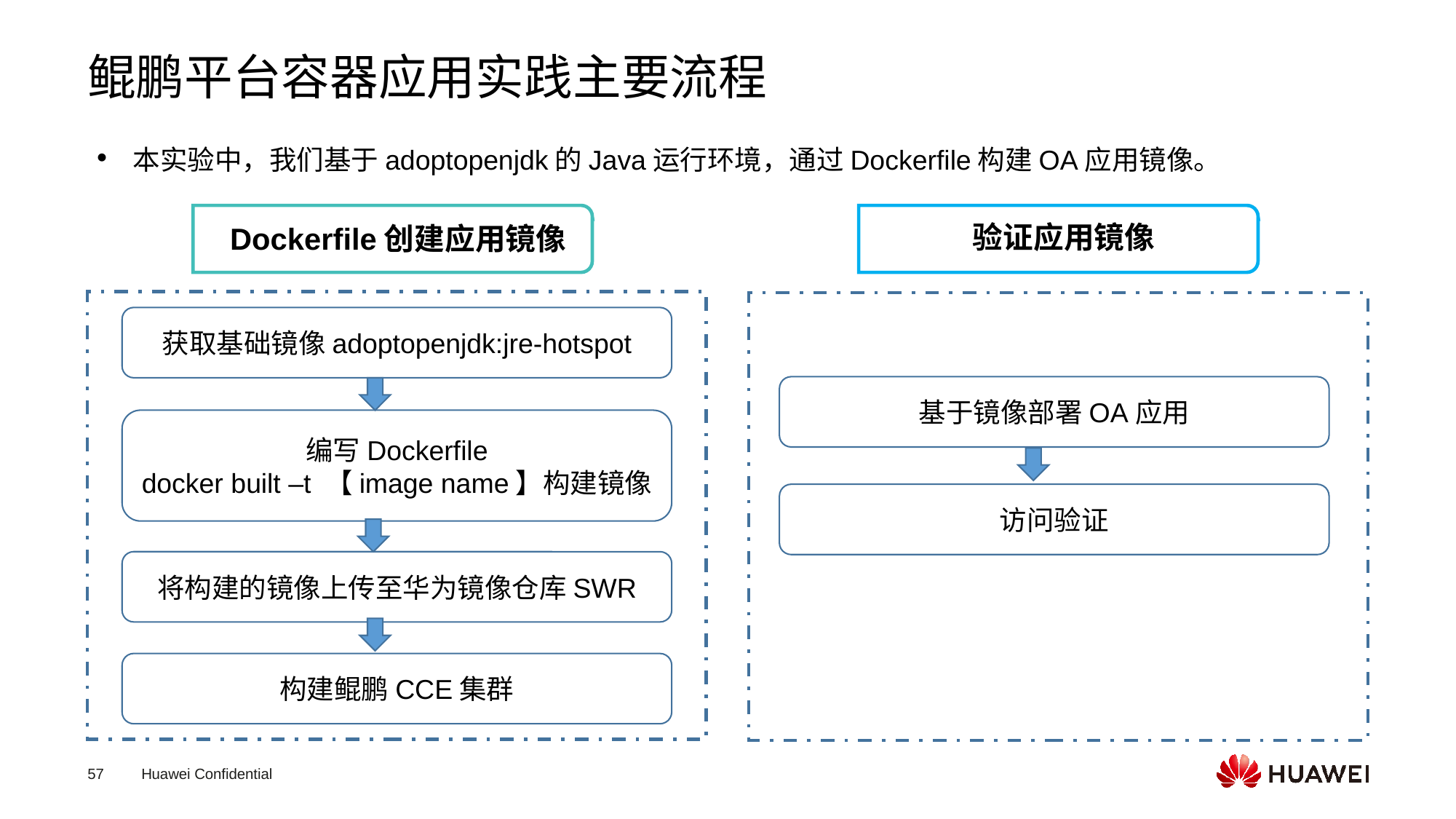

# 鲲鹏平台容器应用实践主要流程
本实验中，我们基于adoptopenjdk的Java运行环境，通过Dockerfile构建OA应用镜像。

Dockerfile创建应用镜像

验证应用镜像

获取基础镜像adoptopenjdk:jre-hotspot
基于镜像部署OA应用

编写Dockerfile
docker built –t 【image name】构建镜像

访问验证

将构建的镜像上传至华为镜像仓库SWR

构建鲲鹏CCE集群